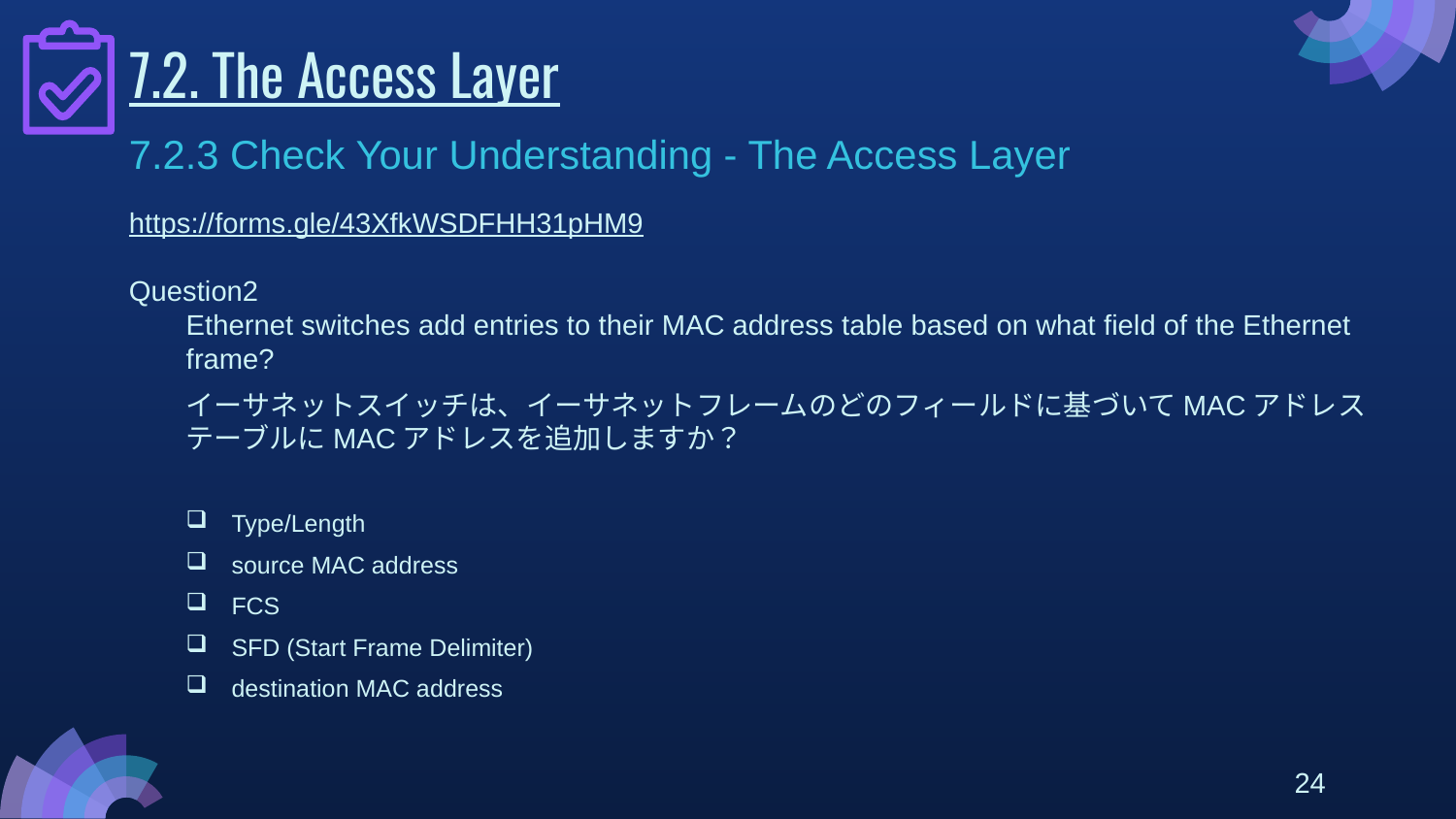

# 7.2. The Access Layer
7.2.3 Check Your Understanding - The Access Layer
https://forms.gle/43XfkWSDFHH31pHM9

Question2
Ethernet switches add entries to their MAC address table based on what field of the Ethernet frame?
イーサネットスイッチは、イーサネットフレームのどのフィールドに基づいてMACアドレステーブルにMACアドレスを追加しますか？

Type/Length
source MAC address
FCS
SFD (Start Frame Delimiter)
destination MAC address
24